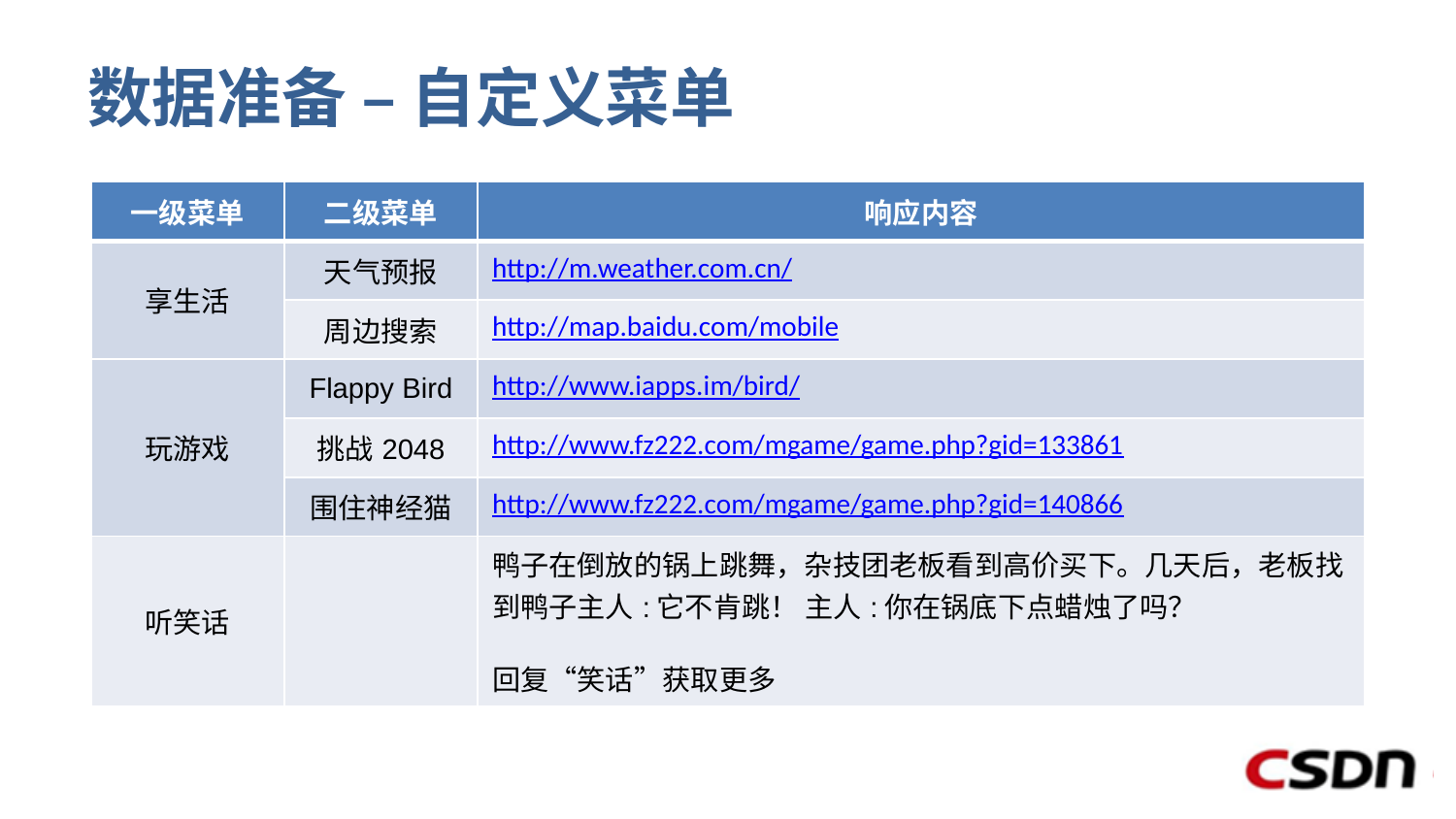

# 数据准备 – 自定义菜单
| 一级菜单 | 二级菜单 | 响应内容 |
| --- | --- | --- |
| 享生活 | 天气预报 | http://m.weather.com.cn/ |
|  | 周边搜索 | http://map.baidu.com/mobile |
| 玩游戏 | Flappy Bird | http://www.iapps.im/bird/ |
|  | 挑战2048 | http://www.fz222.com/mgame/game.php?gid=133861 |
|  | 围住神经猫 | http://www.fz222.com/mgame/game.php?gid=140866 |
| 听笑话 |  | 鸭子在倒放的锅上跳舞，杂技团老板看到高价买下。几天后，老板找到鸭子主人:它不肯跳！ 主人:你在锅底下点蜡烛了吗？ 回复“笑话”获取更多 |